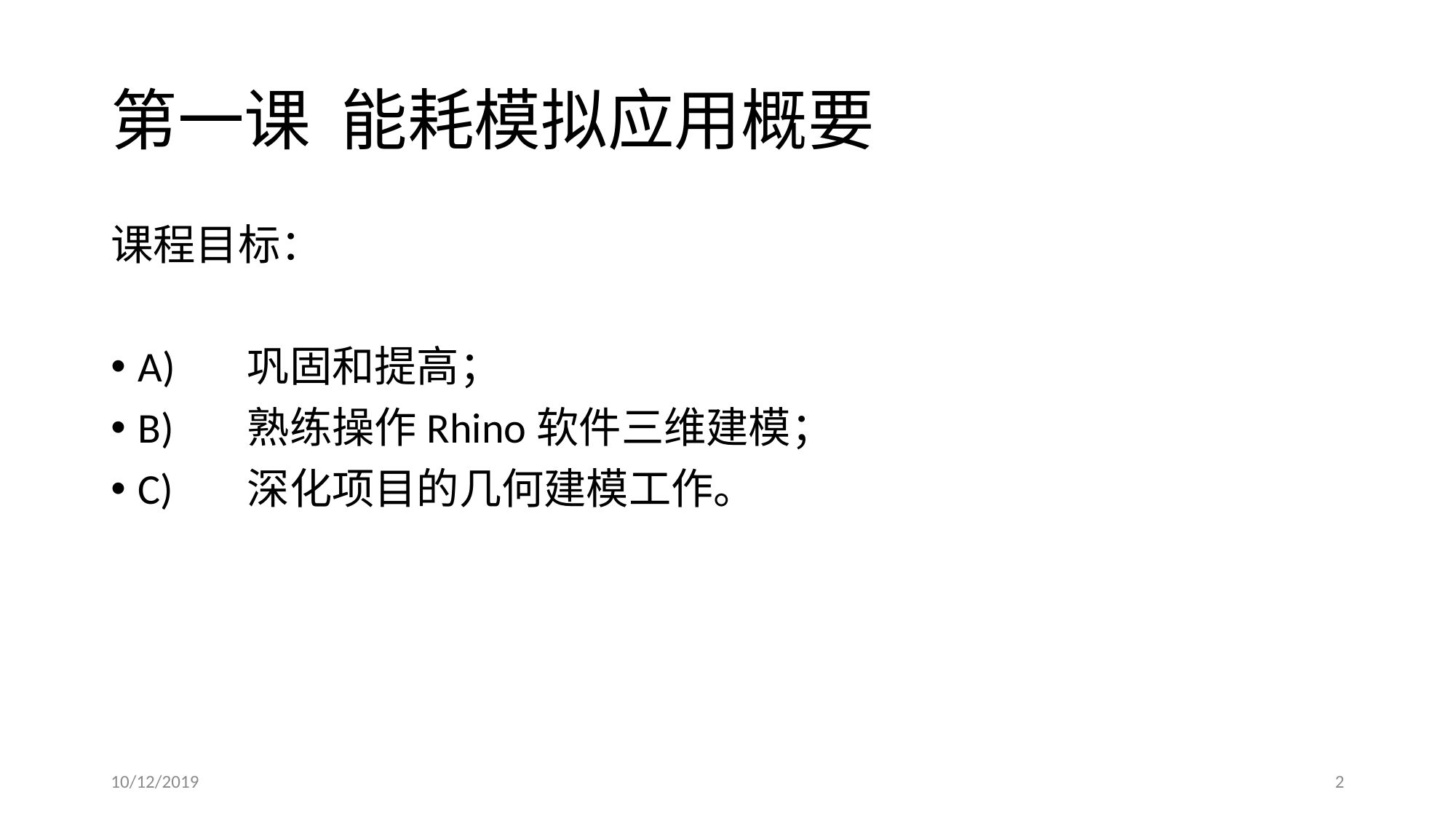

# 第一课  能耗模拟应用概要
课程目标：

A)	巩固和提高；
B)	熟练操作Rhino软件三维建模；
C)	深化项目的几何建模工作。

10/12/2019
2